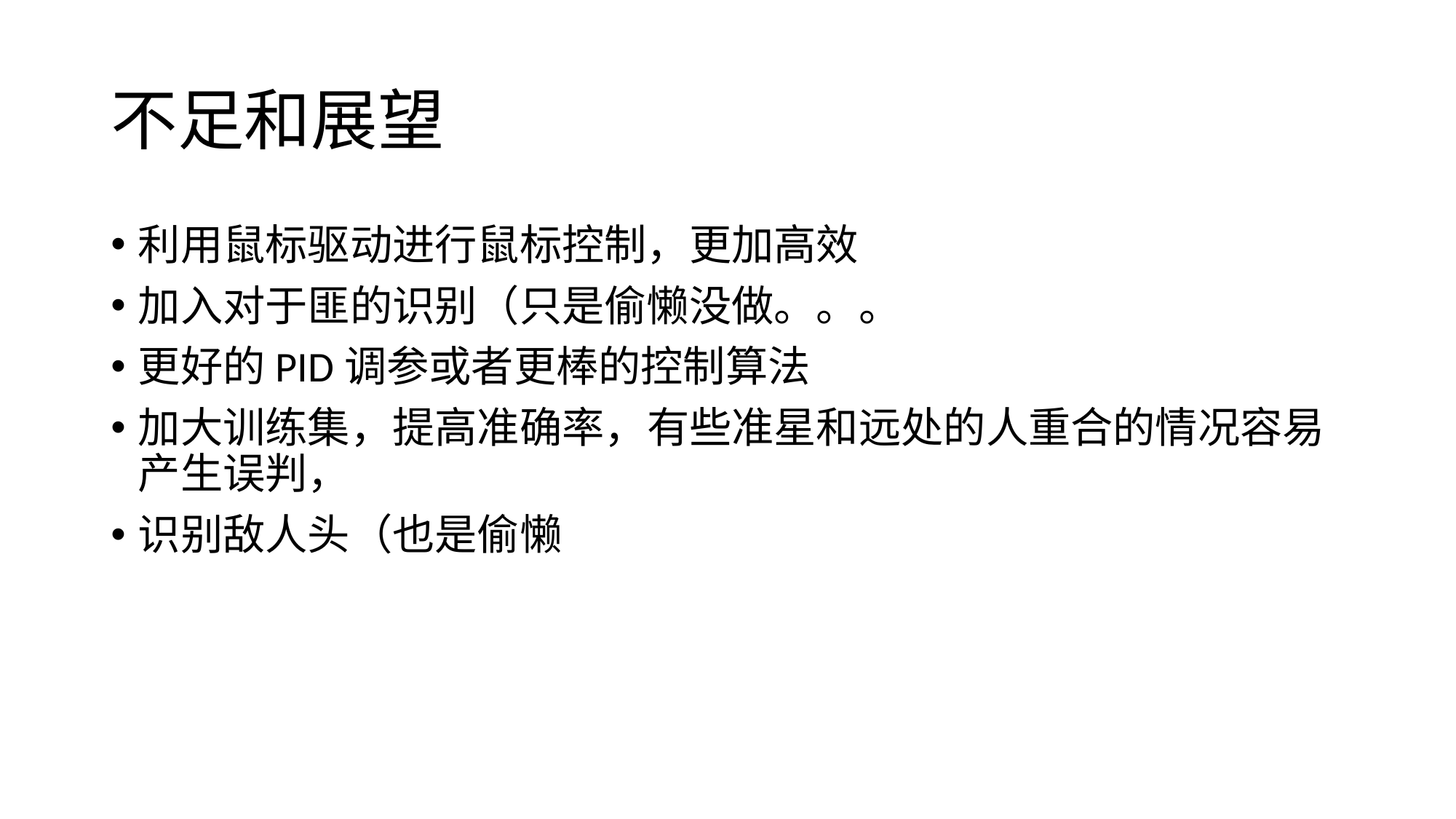

# 不足和展望
利用鼠标驱动进行鼠标控制，更加高效
加入对于匪的识别（只是偷懒没做。。。
更好的PID调参或者更棒的控制算法
加大训练集，提高准确率，有些准星和远处的人重合的情况容易产生误判，
识别敌人头（也是偷懒